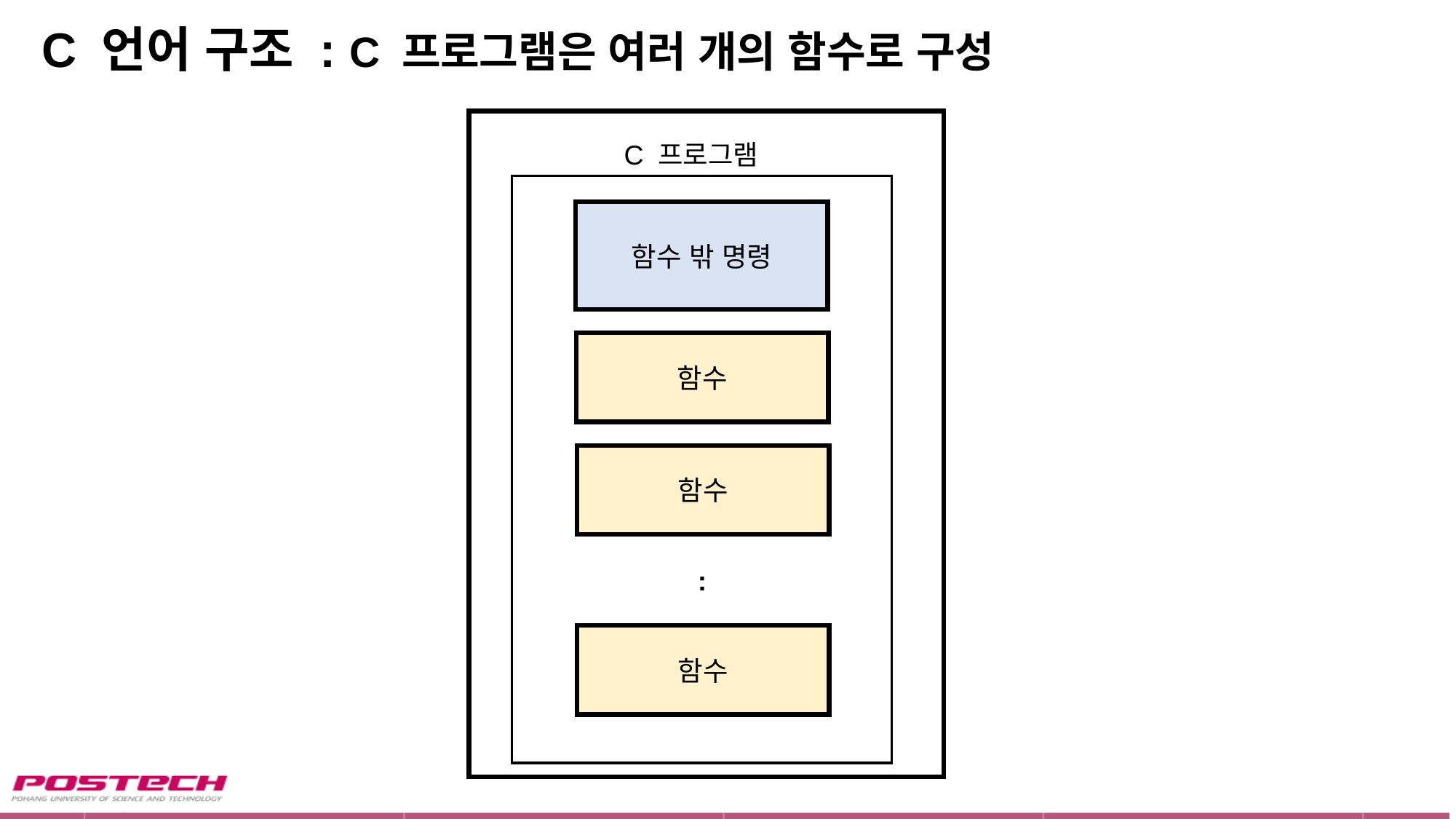

# C 언어 구조 : C 프로그램은 여러 개의 함수로 구성

C 프로그램

함수 밖 명령
함수
함수
:
함수